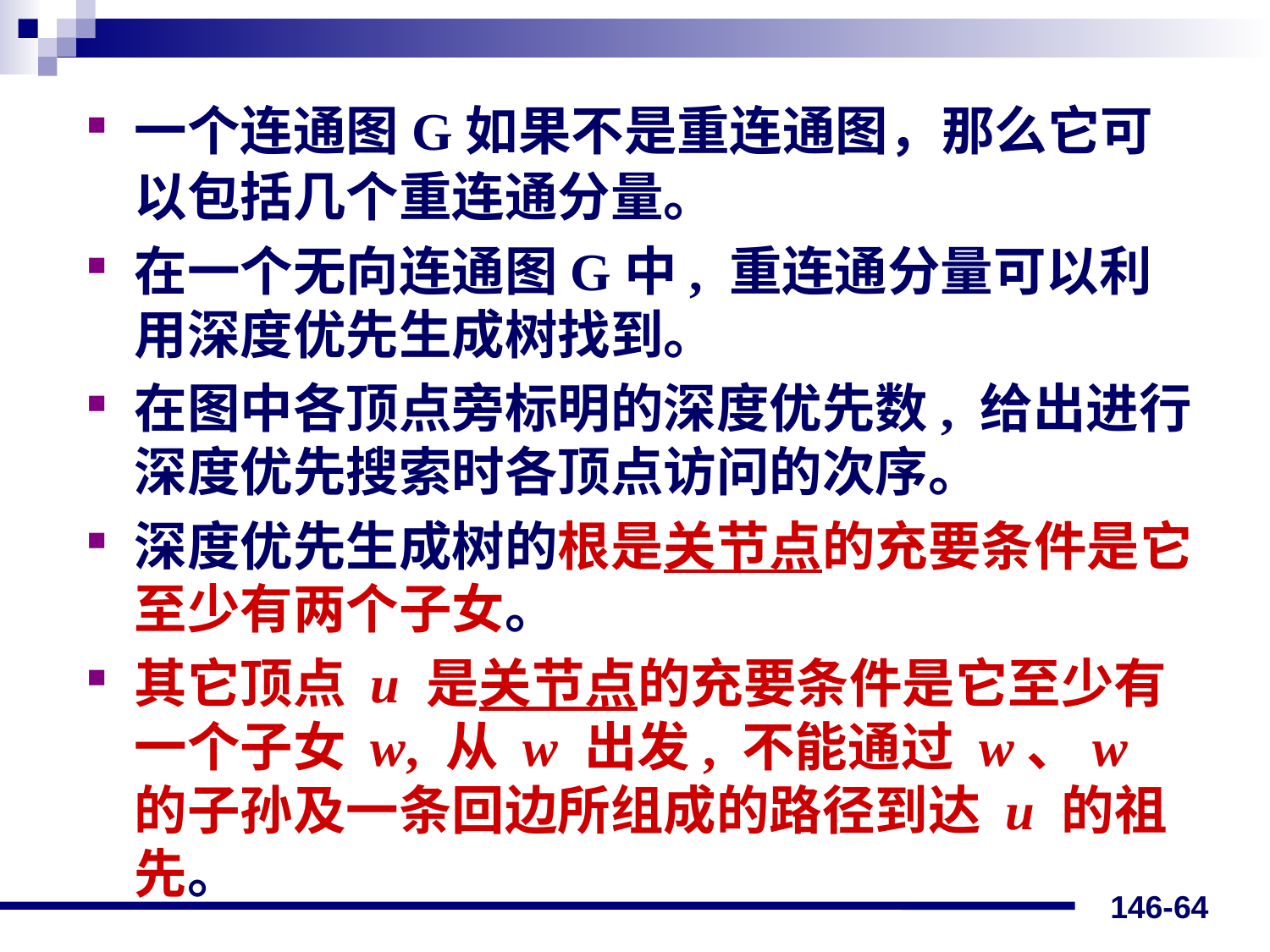

一个连通图G如果不是重连通图，那么它可以包括几个重连通分量。
在一个无向连通图G中, 重连通分量可以利用深度优先生成树找到。
在图中各顶点旁标明的深度优先数, 给出进行深度优先搜索时各顶点访问的次序。
深度优先生成树的根是关节点的充要条件是它至少有两个子女。
其它顶点 u 是关节点的充要条件是它至少有一个子女 w, 从 w 出发, 不能通过 w、w 的子孙及一条回边所组成的路径到达 u 的祖先。
146-64